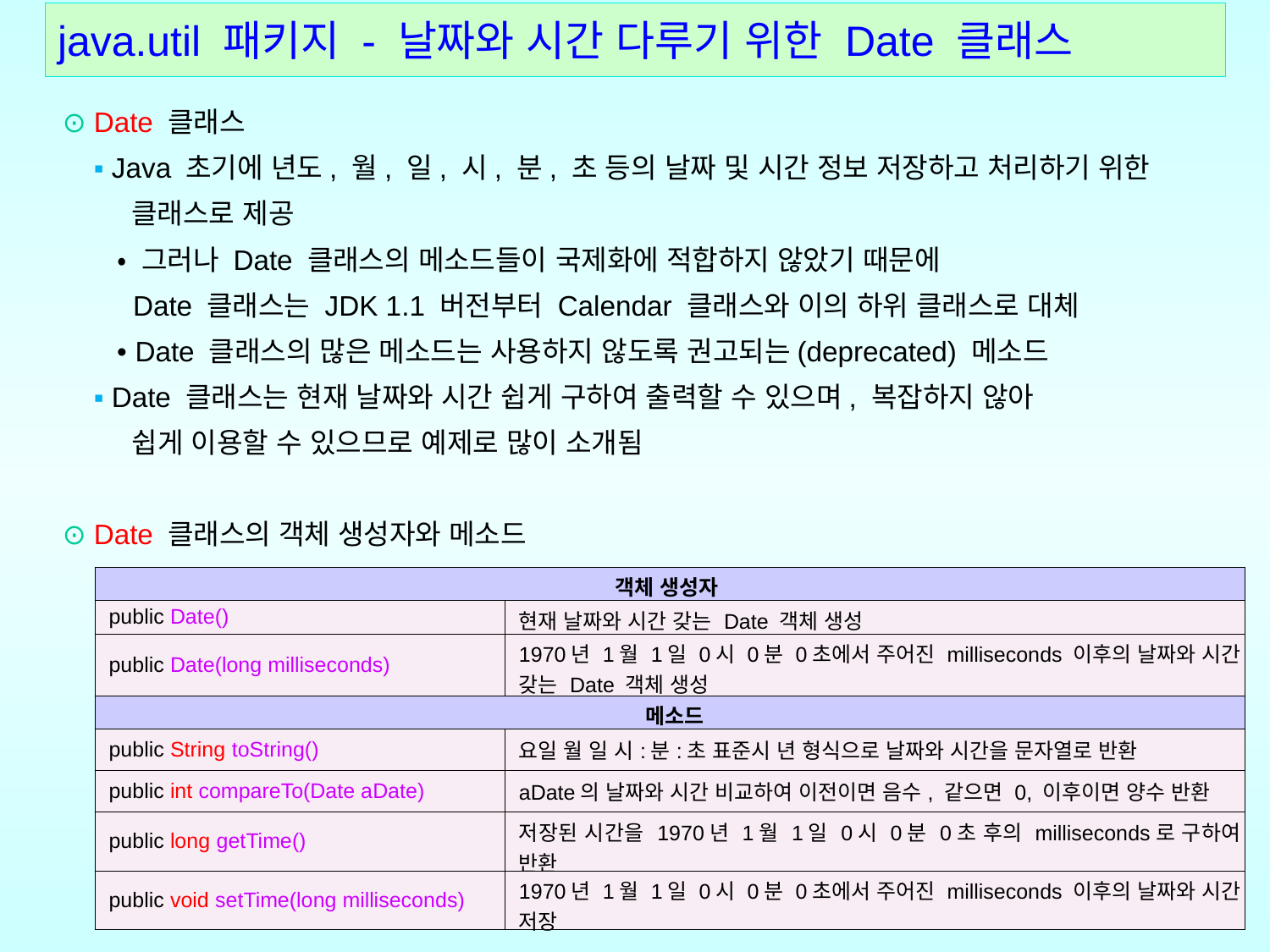

# java.util 패키지 - 날짜와 시간 다루기 위한 Date 클래스
⊙ Date 클래스
    ▪ Java 초기에 년도, 월, 일, 시, 분, 초 등의 날짜 및 시간 정보 저장하고 처리하기 위한
        클래스로 제공
       • 그러나 Date 클래스의 메소드들이 국제화에 적합하지 않았기 때문에
         Date 클래스는 JDK 1.1 버전부터 Calendar 클래스와 이의 하위 클래스로 대체
       • Date 클래스의 많은 메소드는 사용하지 않도록 권고되는(deprecated) 메소드
    ▪ Date 클래스는 현재 날짜와 시간 쉽게 구하여 출력할 수 있으며, 복잡하지 않아
        쉽게 이용할 수 있으므로 예제로 많이 소개됨

⊙ Date 클래스의 객체 생성자와 메소드
| 객체 생성자 |  |
| --- | --- |
| public Date() | 현재 날짜와 시간 갖는 Date 객체 생성 |
| public Date(long milliseconds) | 1970년 1월 1일 0시 0분 0초에서 주어진 milliseconds 이후의 날짜와 시간 갖는 Date 객체 생성 |
| 메소드 |  |
| public String toString() | 요일 월 일 시:분:초 표준시 년 형식으로 날짜와 시간을 문자열로 반환 |
| public int compareTo(Date aDate) | aDate의 날짜와 시간 비교하여 이전이면 음수, 같으면 0, 이후이면 양수 반환 |
| public long getTime() | 저장된 시간을 1970년 1월 1일 0시 0분 0초 후의 milliseconds로 구하여 반환 |
| public void setTime(long milliseconds) | 1970년 1월 1일 0시 0분 0초에서 주어진 milliseconds 이후의 날짜와 시간 저장 |